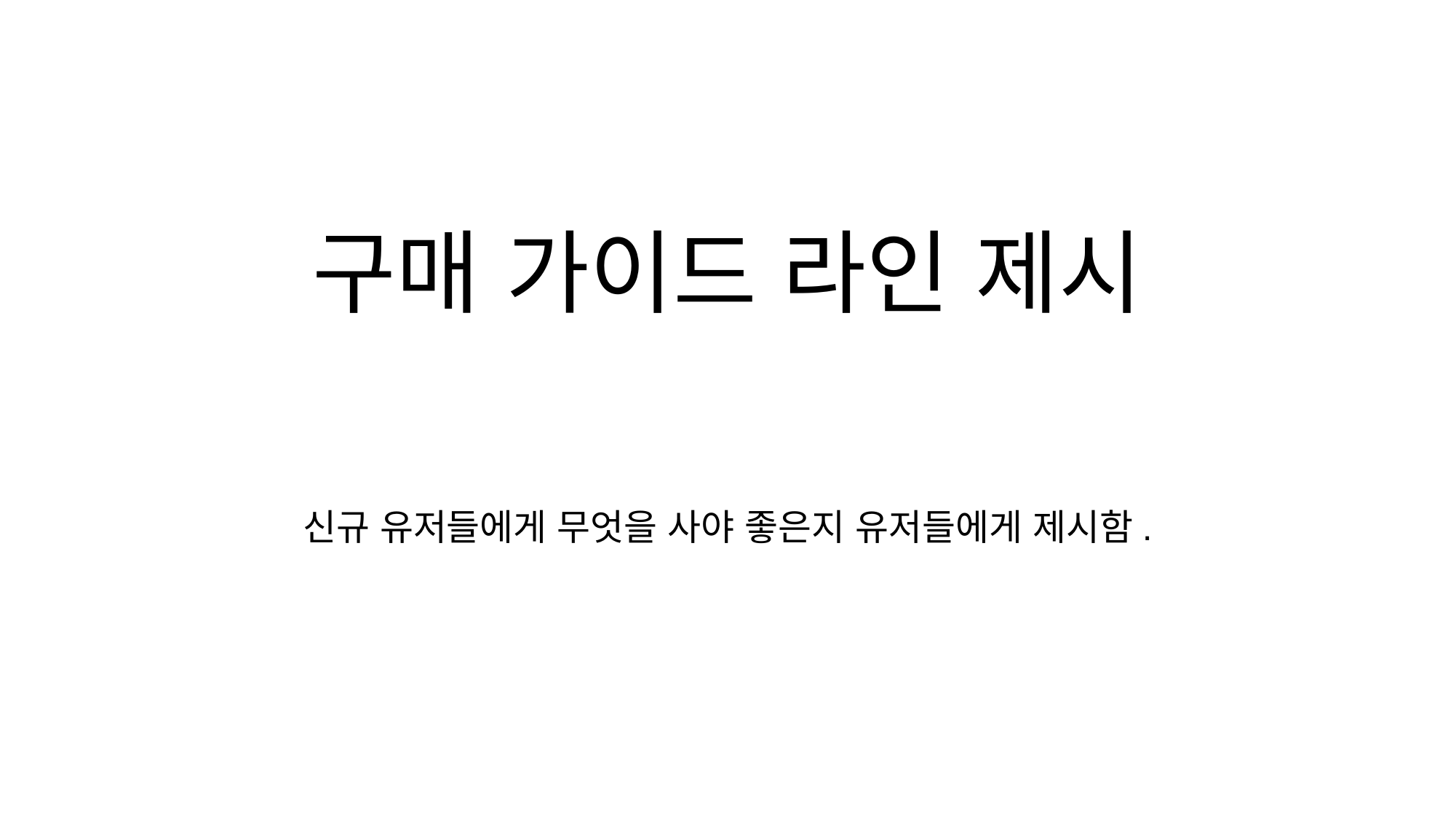

# 구매 가이드 라인 제시
신규 유저들에게 무엇을 사야 좋은지 유저들에게 제시함.